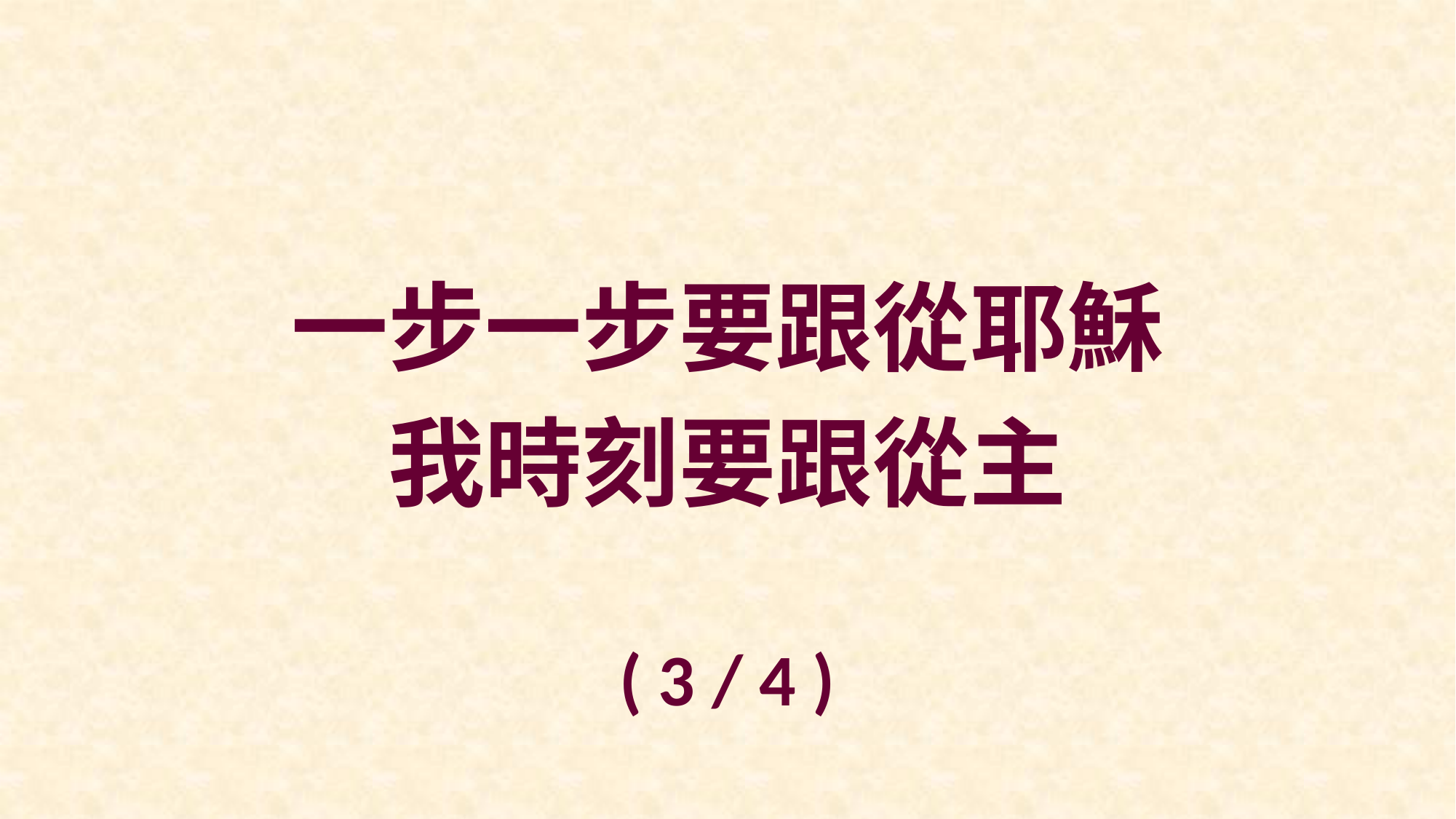

一步一步要跟從耶穌
我時刻要跟從主
( 3 / 4 )